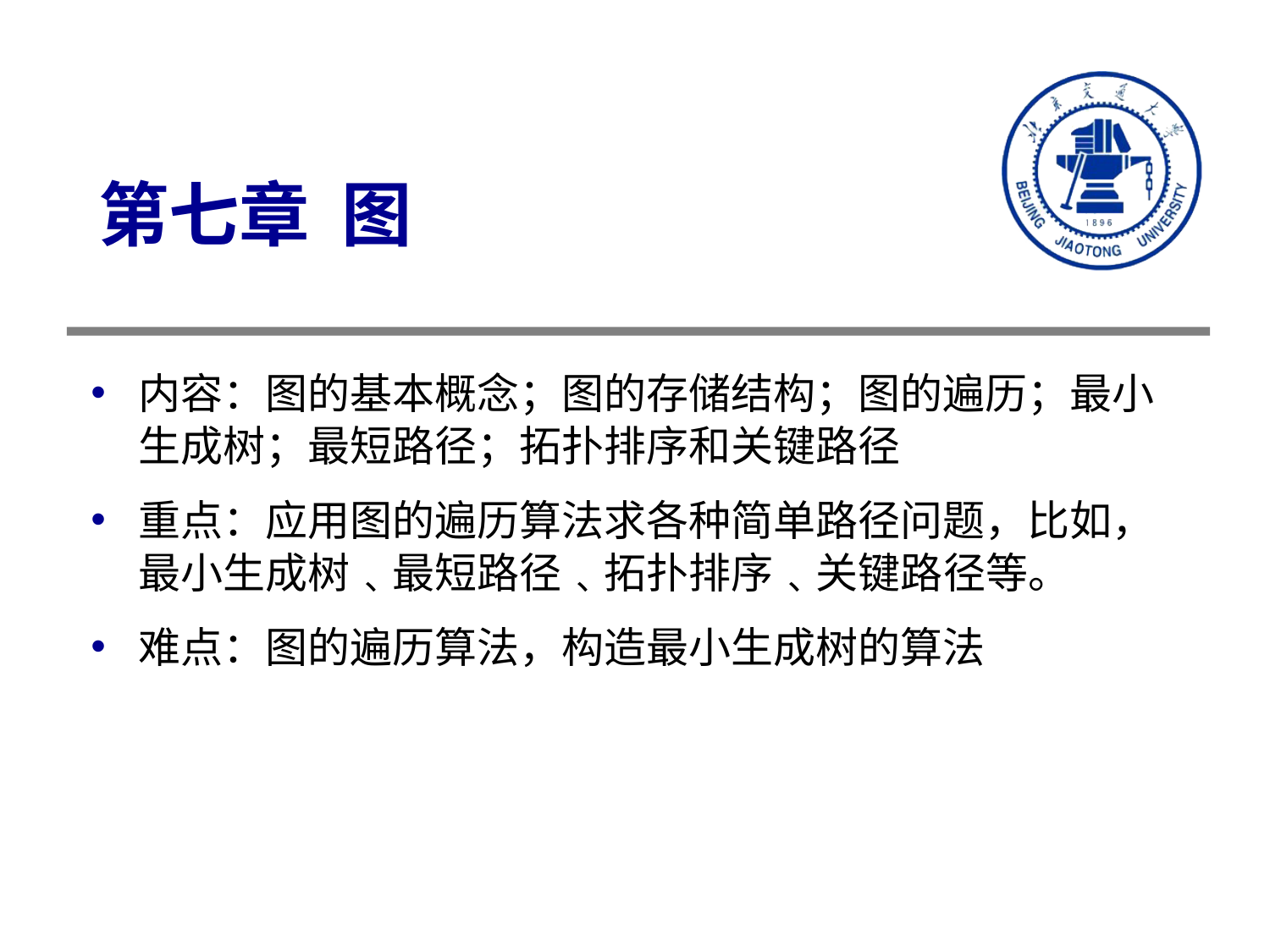

# 第七章  图
内容：图的基本概念；图的存储结构；图的遍历；最小生成树；最短路径；拓扑排序和关键路径
重点：应用图的遍历算法求各种简单路径问题，比如，最小生成树﹑最短路径﹑拓扑排序﹑关键路径等。
难点：图的遍历算法，构造最小生成树的算法